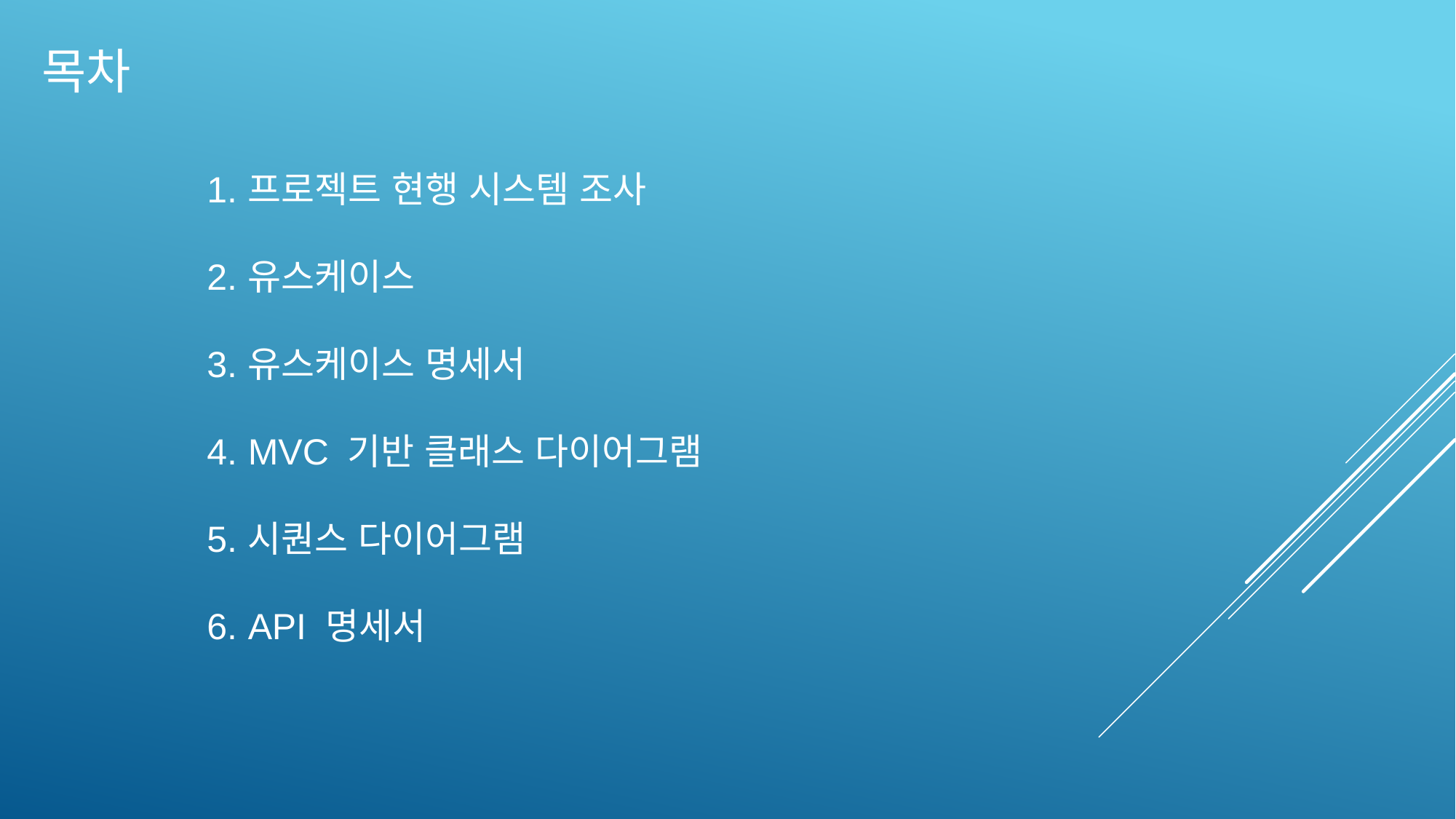

# 목차
프로젝트 현행 시스템 조사

유스케이스

유스케이스 명세서

MVC 기반 클래스 다이어그램

시퀀스 다이어그램

API 명세서